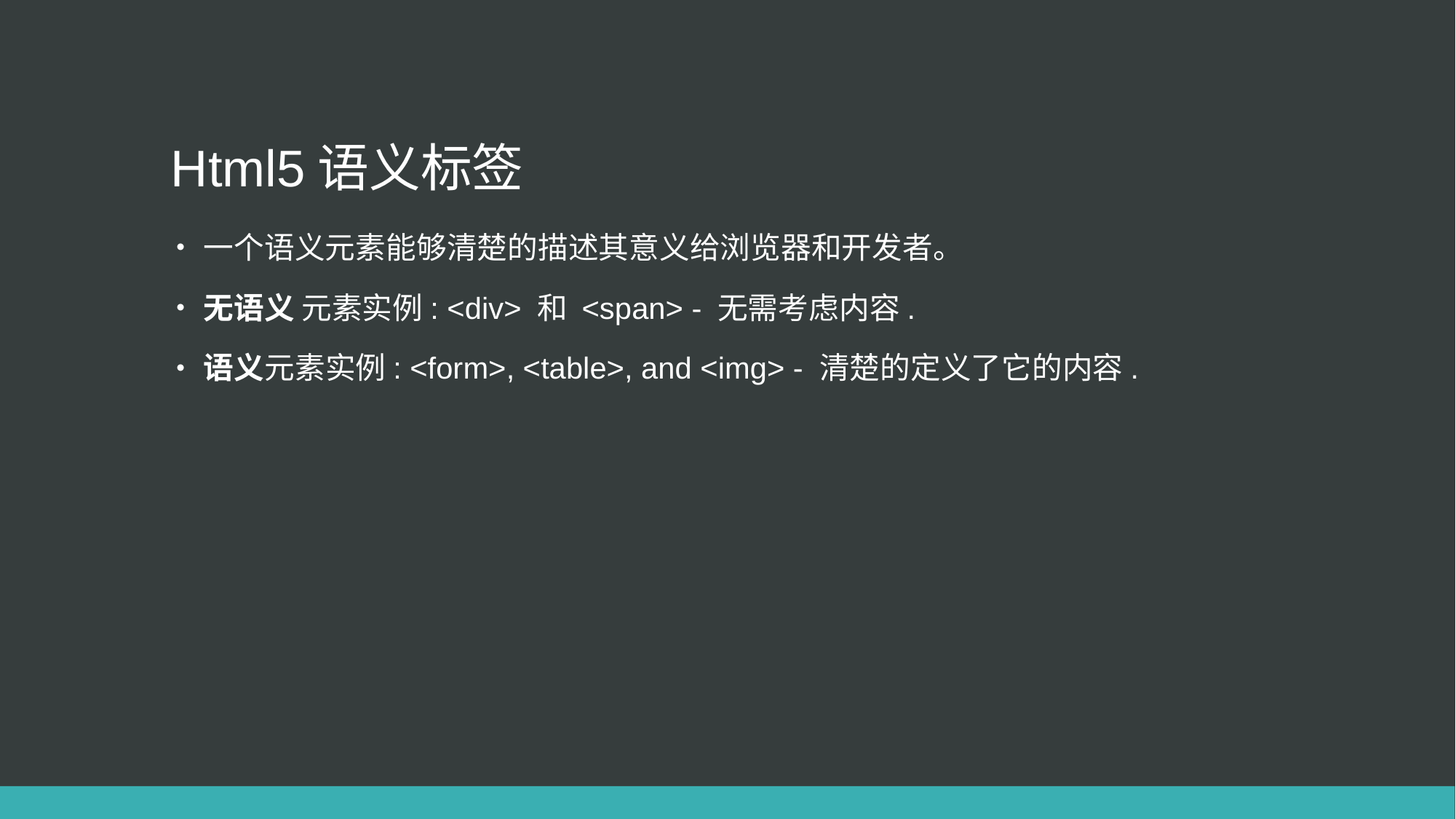

# Html5语义标签
一个语义元素能够清楚的描述其意义给浏览器和开发者。
无语义 元素实例: <div> 和 <span> - 无需考虑内容.
语义元素实例: <form>, <table>, and <img> - 清楚的定义了它的内容.